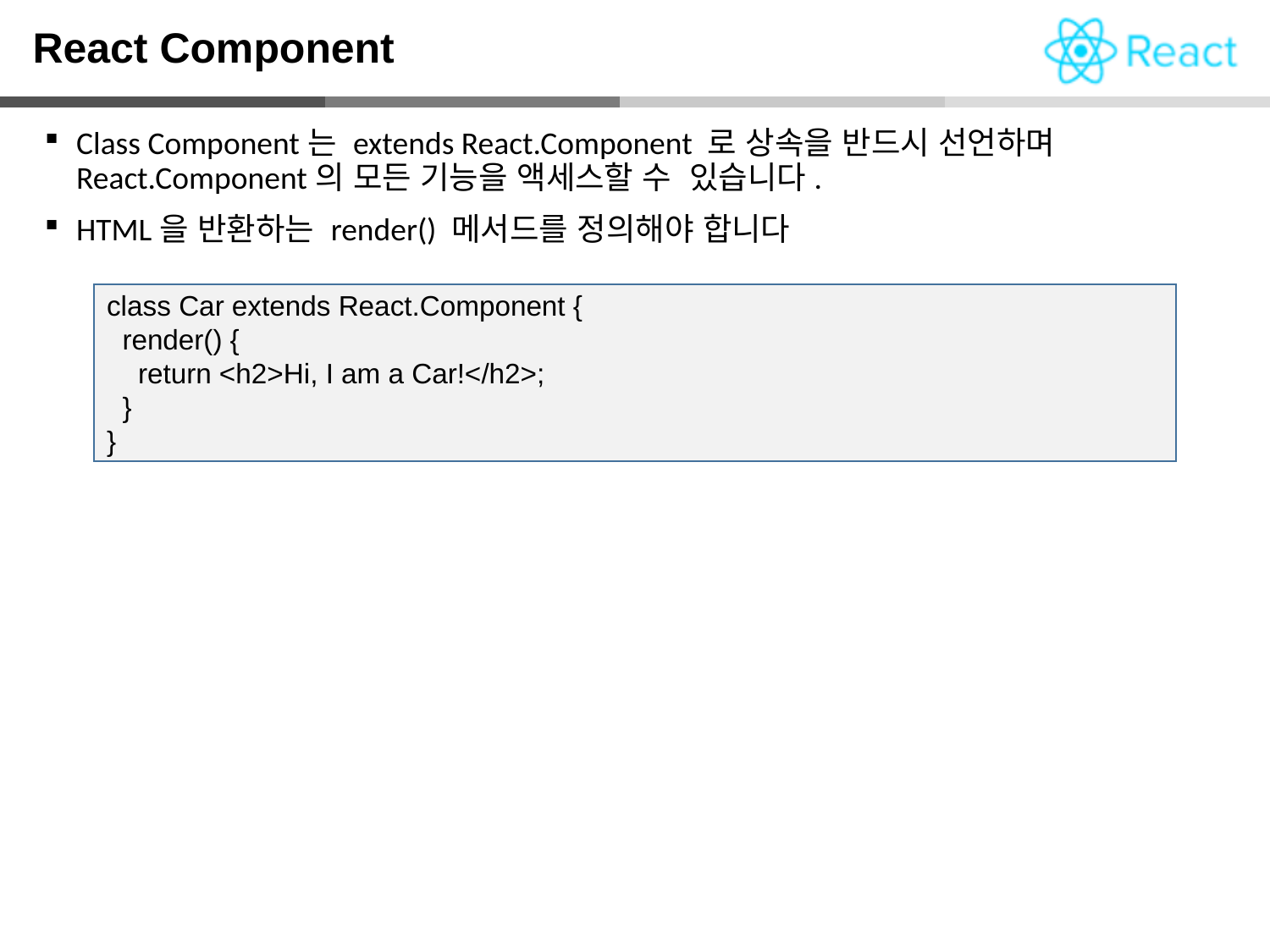

React Component
Class Component는 extends React.Component 로 상속을 반드시 선언하며 React.Component의 모든 기능을 액세스할 수  있습니다.
HTML을 반환하는 render() 메서드를 정의해야 합니다
class Car extends React.Component {
  render() {
    return <h2>Hi, I am a Car!</h2>;
  }
}